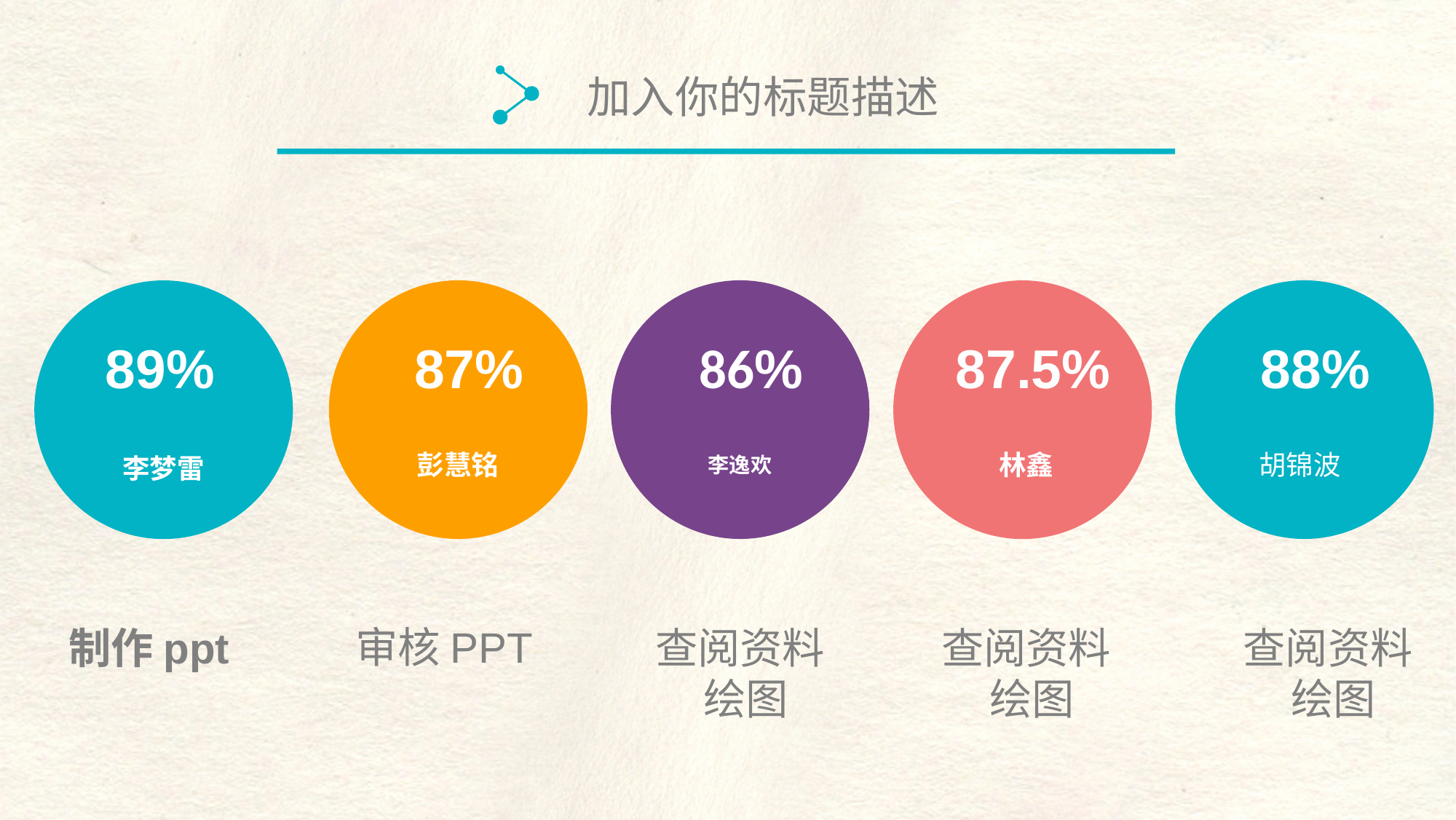

加入你的标题描述

  87%
  89%
86%
87.5%
  88%
彭慧铭
林鑫
胡锦波
李梦雷
李逸欢
李梦雷

审核PPT
制作ppt
查阅资料
    绘图
查阅资料
    绘图
查阅资料
    绘图